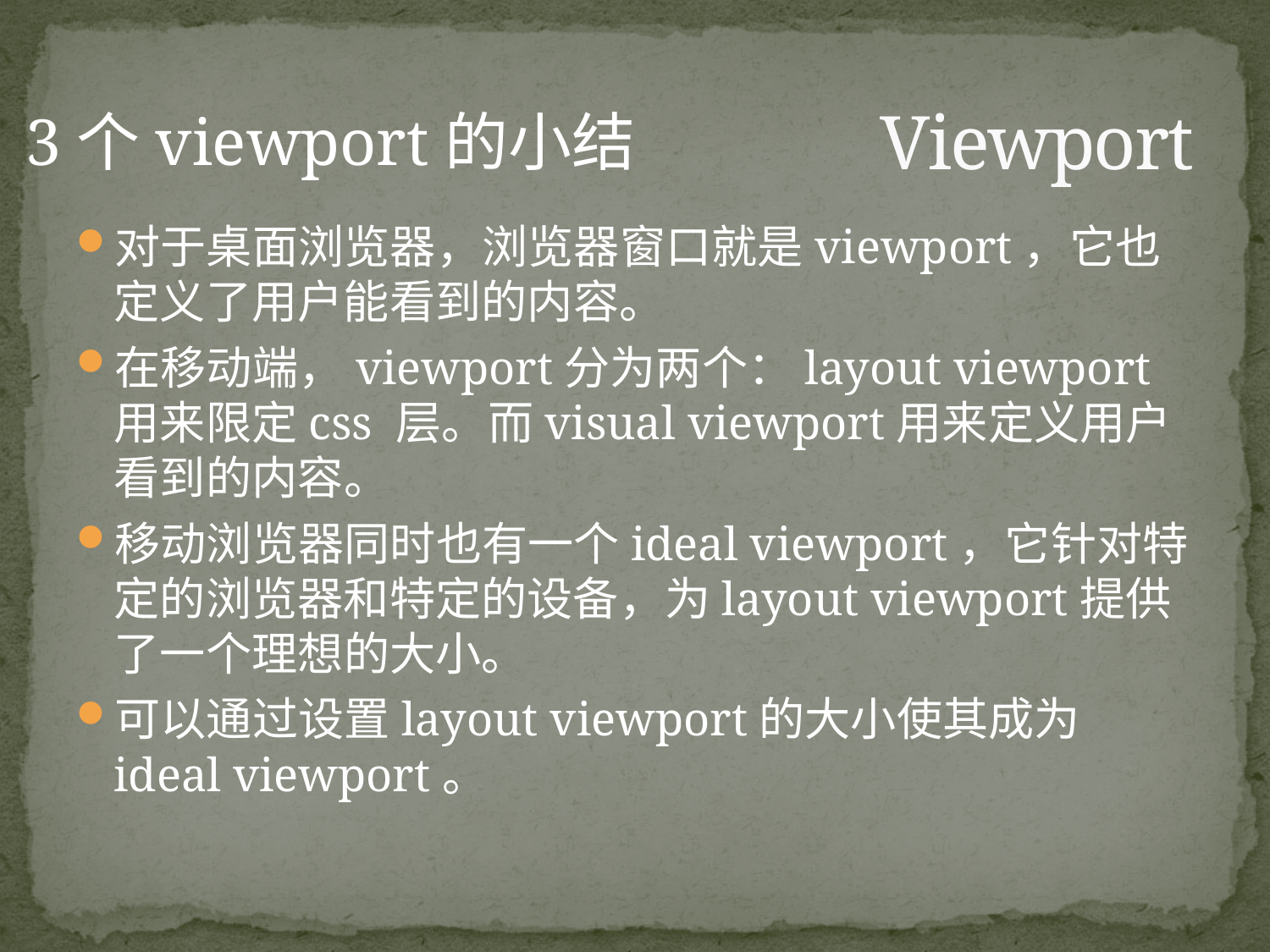

# Viewport
3个viewport的小结
对于桌面浏览器，浏览器窗口就是viewport，它也定义了用户能看到的内容。
在移动端，viewport分为两个：layout viewport 用来限定css 层。而visual viewport用来定义用户看到的内容。
移动浏览器同时也有一个ideal viewport，它针对特定的浏览器和特定的设备，为layout viewport提供了一个理想的大小。
可以通过设置layout viewport的大小使其成为ideal viewport。